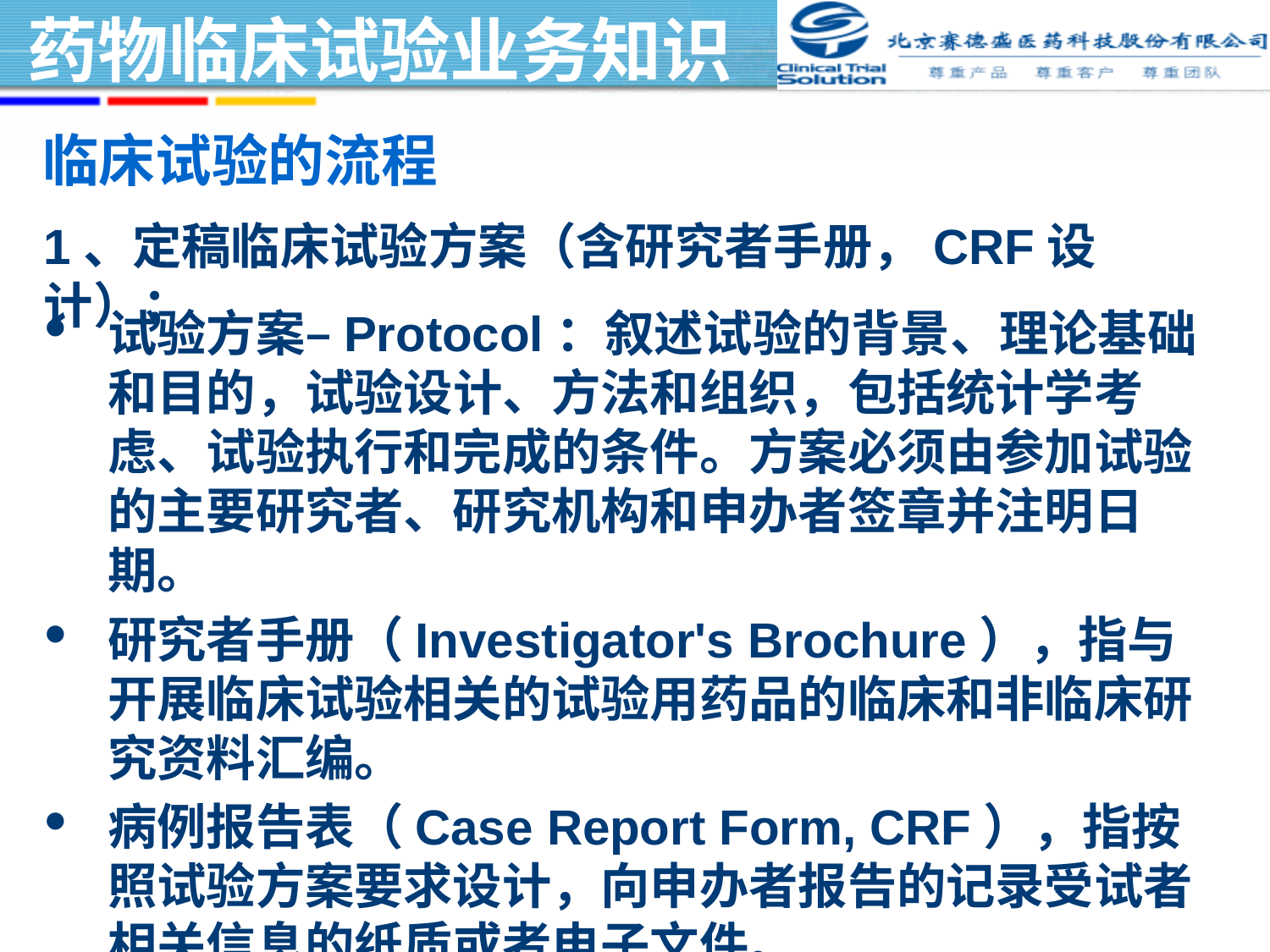

临床试验的流程
1、定稿临床试验方案（含研究者手册，CRF设计）；
试验方案–Protocol：叙述试验的背景、理论基础和目的，试验设计、方法和组织，包括统计学考虑、试验执行和完成的条件。方案必须由参加试验的主要研究者、研究机构和申办者签章并注明日期。
研究者手册（Investigator's Brochure），指与开展临床试验相关的试验用药品的临床和非临床研究资料汇编。
病例报告表（Case Report Form, CRF），指按照试验方案要求设计，向申办者报告的记录受试者相关信息的纸质或者电子文件。